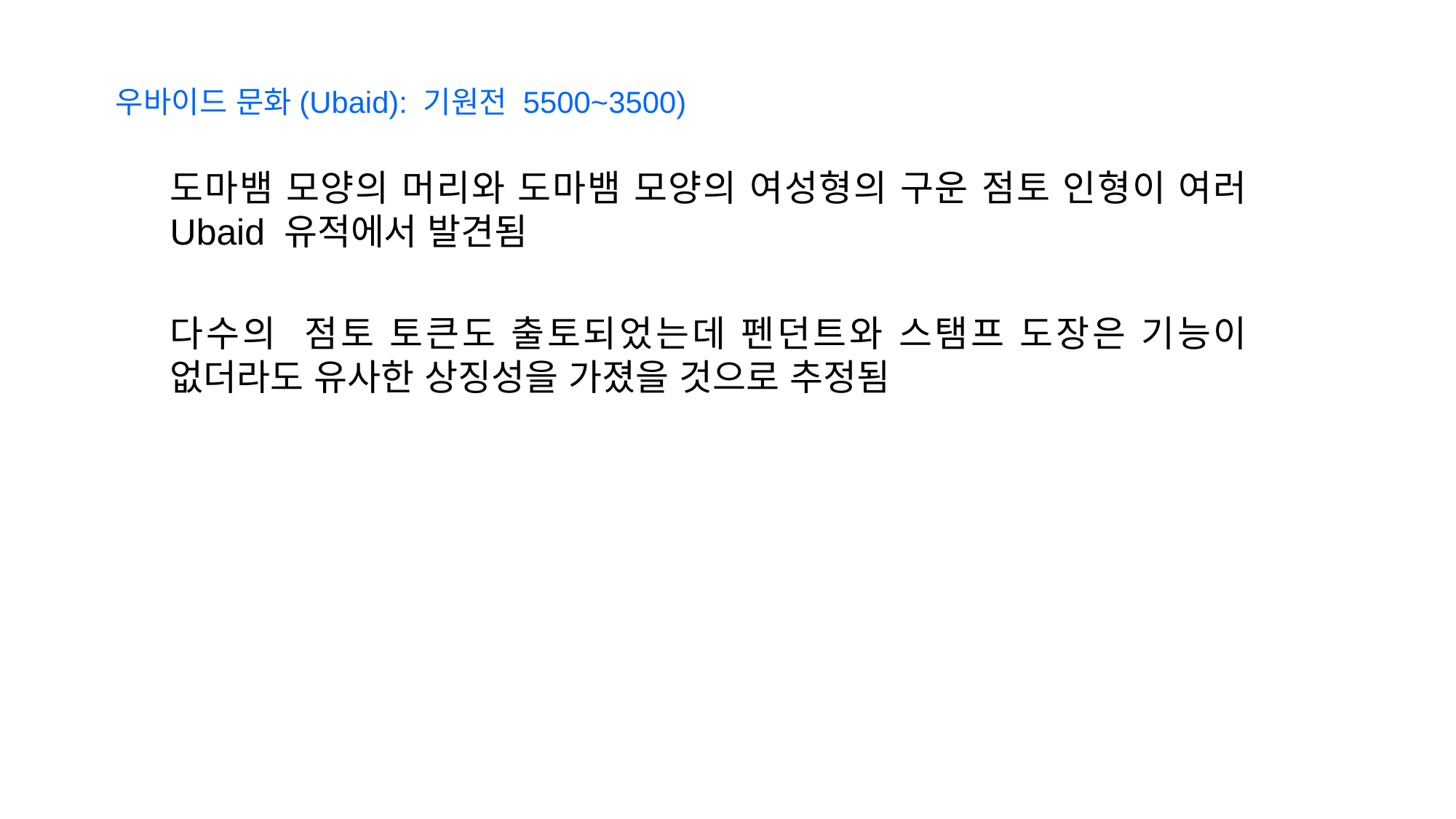

우바이드 문화(Ubaid): 기원전 5500~3500)

도마뱀 모양의 머리와 도마뱀 모양의 여성형의 구운 점토 인형이 여러 Ubaid 유적에서 발견됨

다수의  점토 토큰도 출토되었는데 펜던트와 스탬프 도장은 기능이 없더라도 유사한 상징성을 가졌을 것으로 추정됨